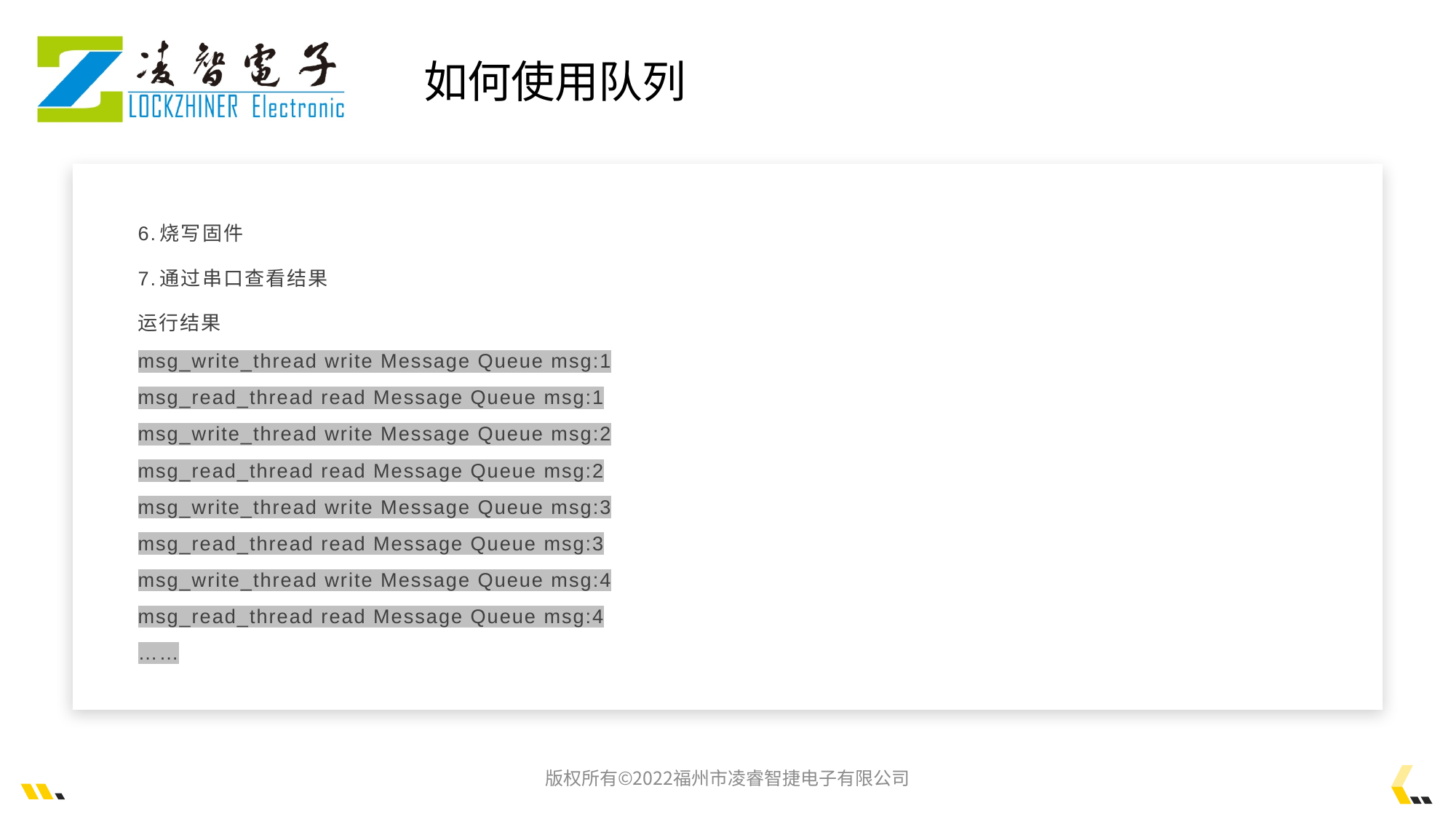

如何使用队列

6.烧写固件
7.通过串口查看结果
运行结果
msg_write_thread write Message Queue msg:1
msg_read_thread read Message Queue msg:1
msg_write_thread write Message Queue msg:2
msg_read_thread read Message Queue msg:2
msg_write_thread write Message Queue msg:3
msg_read_thread read Message Queue msg:3
msg_write_thread write Message Queue msg:4
msg_read_thread read Message Queue msg:4
……
版权所有©2022福州市凌睿智捷电子有限公司
16